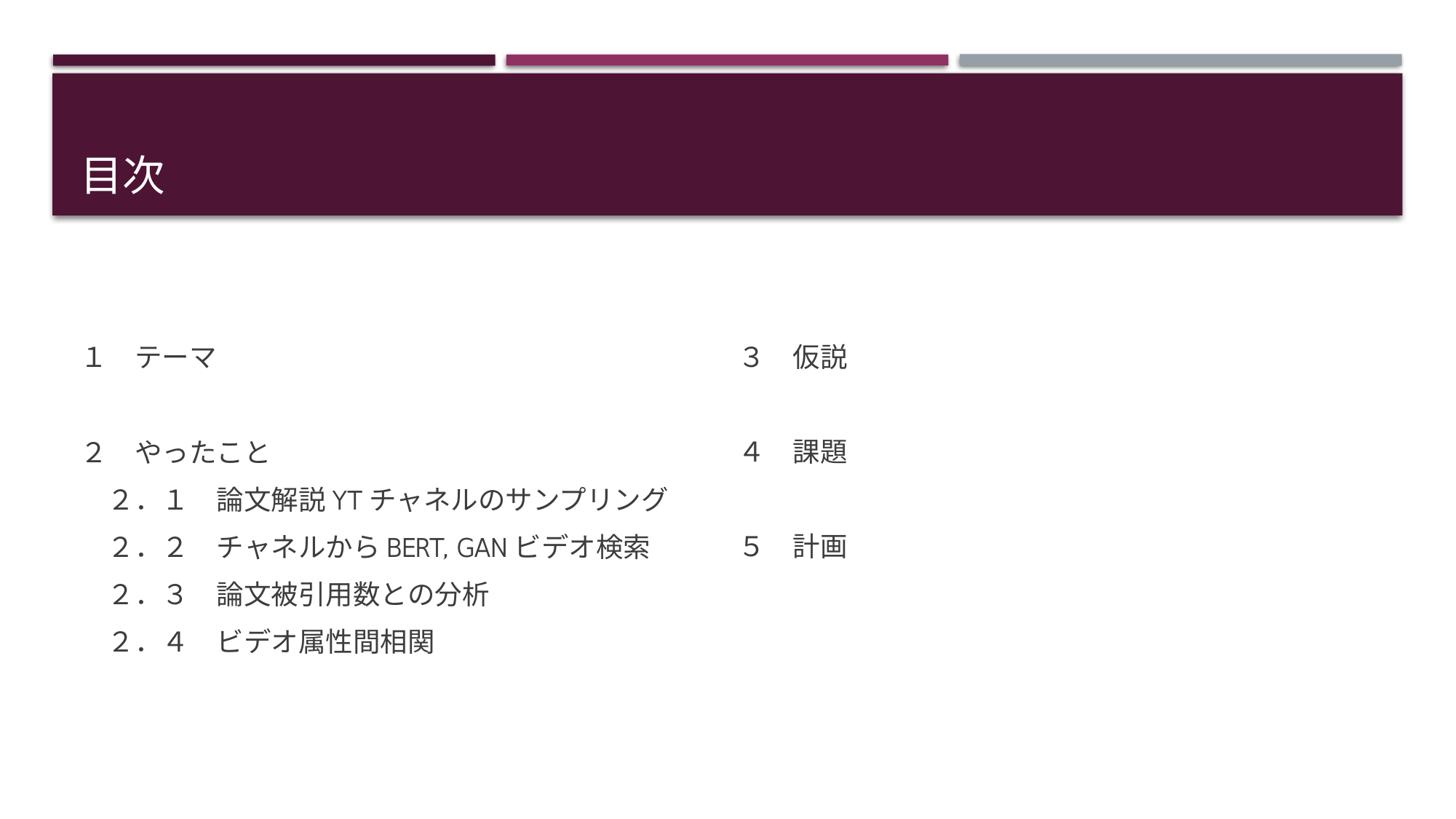

# 目次
３　仮説

４　課題

５　計画

１　テーマ

２　やったこと
　２．１　論文解説YTチャネルのサンプリング
　２．２　チャネルからBERT, GANビデオ検索
　２．３　論文被引用数との分析
　２．４　ビデオ属性間相関